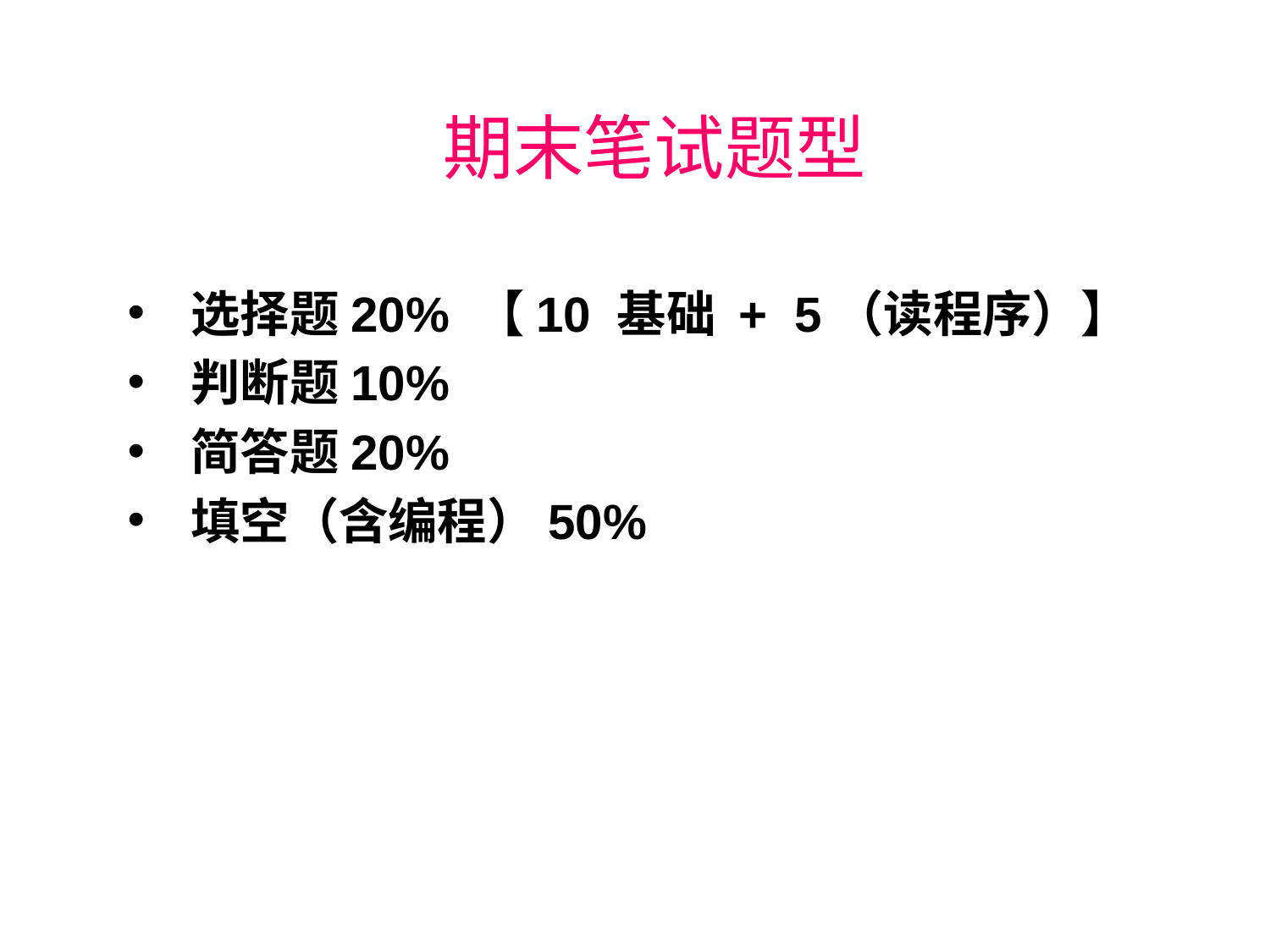

# 期末笔试题型
选择题20% 【10 基础 +  5（读程序）】
判断题10%
简答题20%
填空（含编程）50%